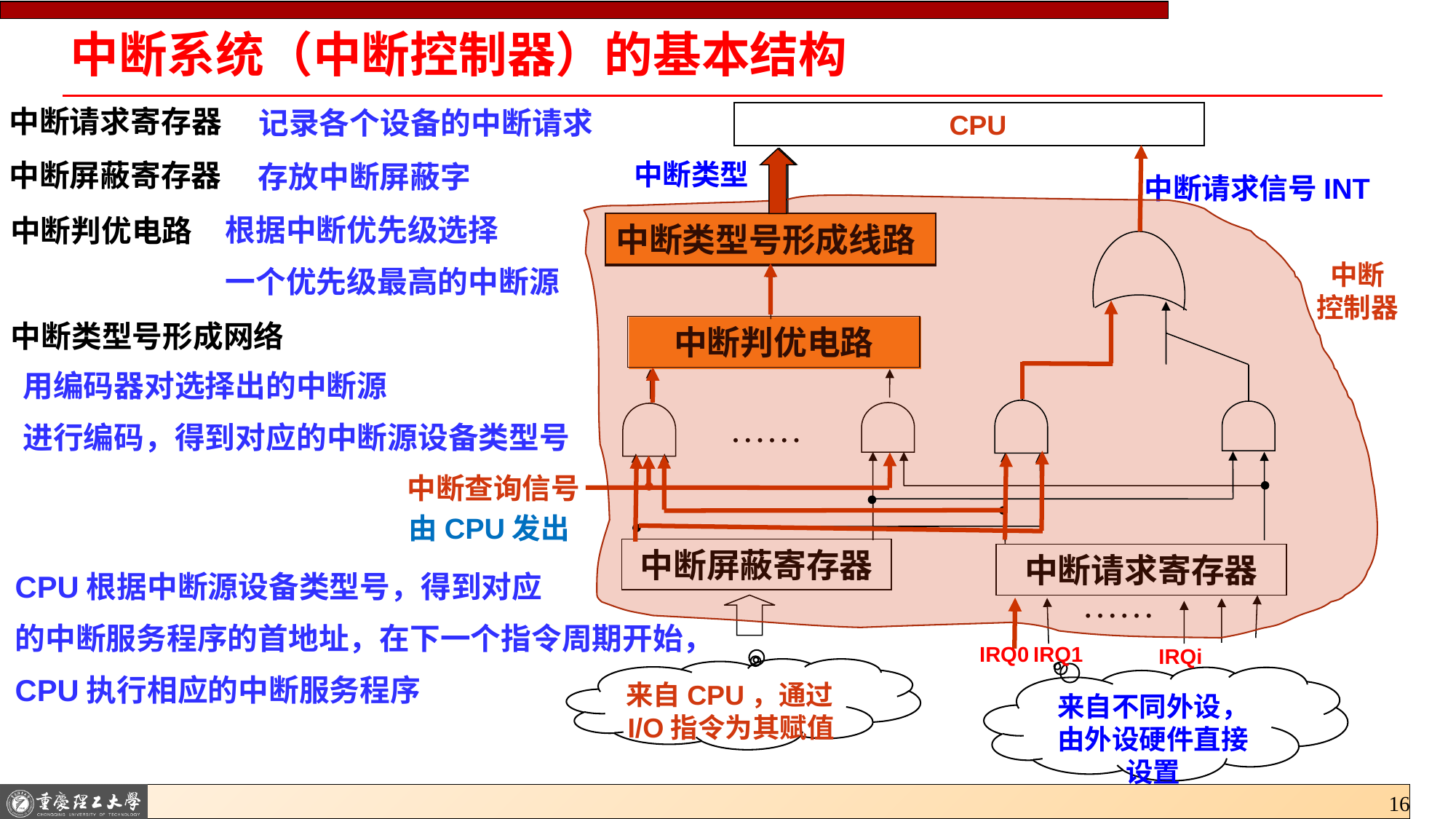

# 中断系统（中断控制器）的基本结构
中断请求寄存器
记录各个设备的中断请求
                                  CPU

中断类型
中断屏蔽寄存器
存放中断屏蔽字
中断请求信号INT

中断
控制器
根据中断优先级选择
一个优先级最高的中断源
中断判优电路
中断类型号形成线路

中断类型号形成网络
中断判优电路

用编码器对选择出的中断源
进行编码，得到对应的中断源设备类型号

……

中断查询信号

由CPU发出

中断屏蔽寄存器
中断请求寄存器
CPU根据中断源设备类型号，得到对应
的中断服务程序的首地址，在下一个指令周期开始，
CPU执行相应的中断服务程序
……

IRQ0
IRQ1
IRQi
来自CPU，通过I/O指令为其赋值
来自不同外设，由外设硬件直接设置